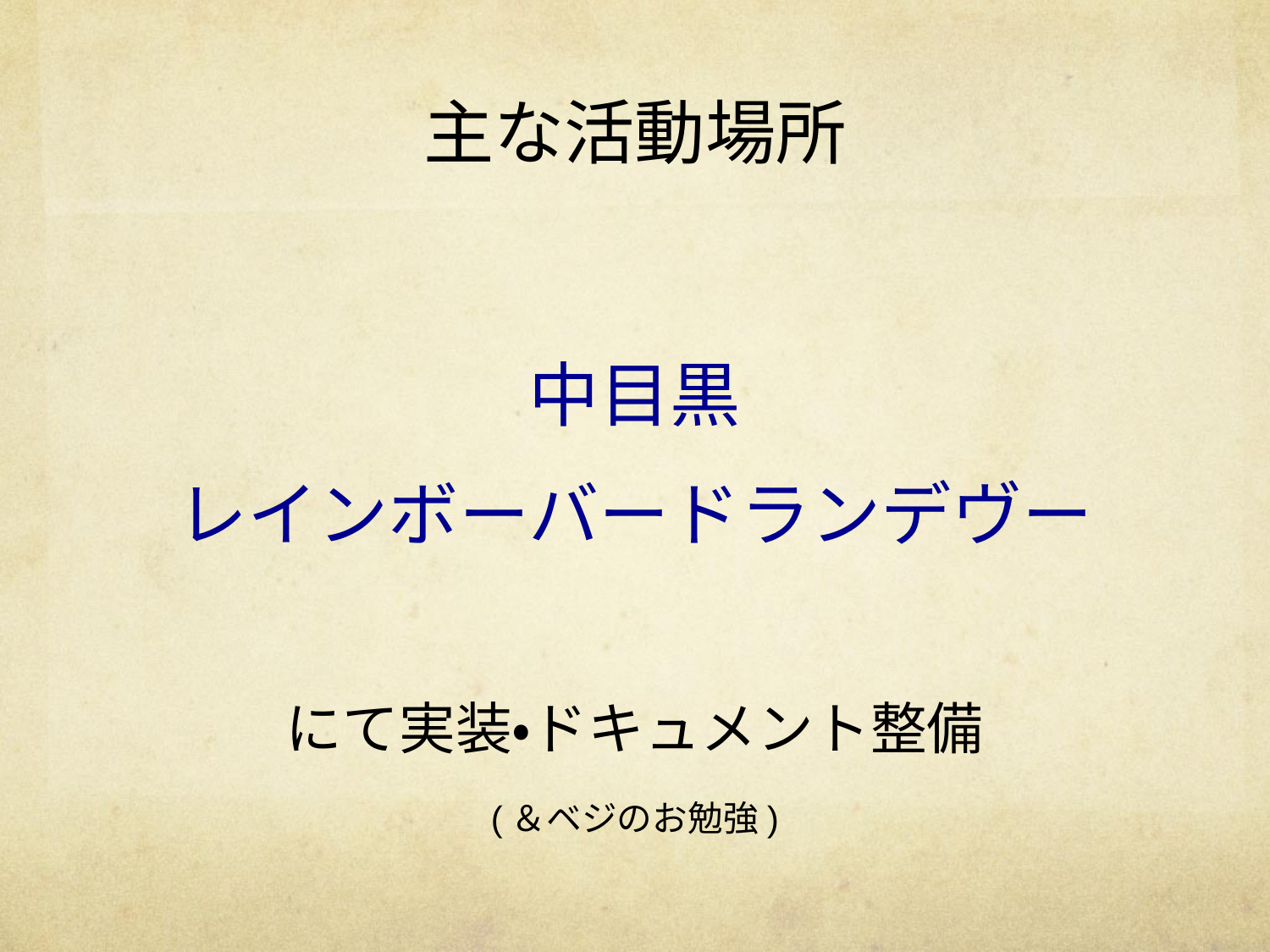

# 主な活動場所

中目黒
レインボーバードランデヴー

にて実装・ドキュメント整備
(＆ベジのお勉強)